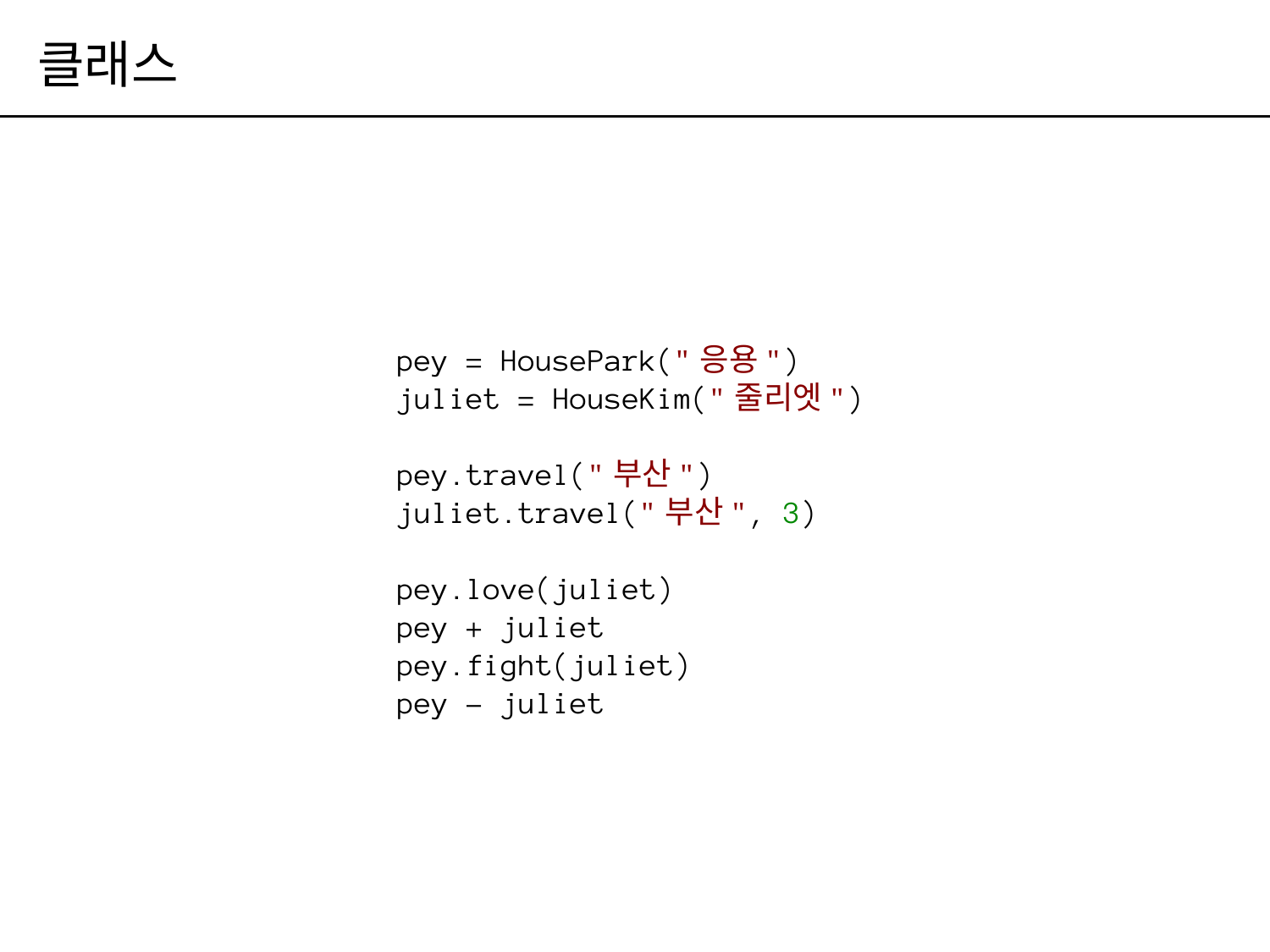

# 클래스
pey = HousePark("응용")
juliet = HouseKim("줄리엣")

pey.travel("부산")
juliet.travel("부산", 3)

pey.love(juliet)
pey + juliet
pey.fight(juliet)
pey - juliet